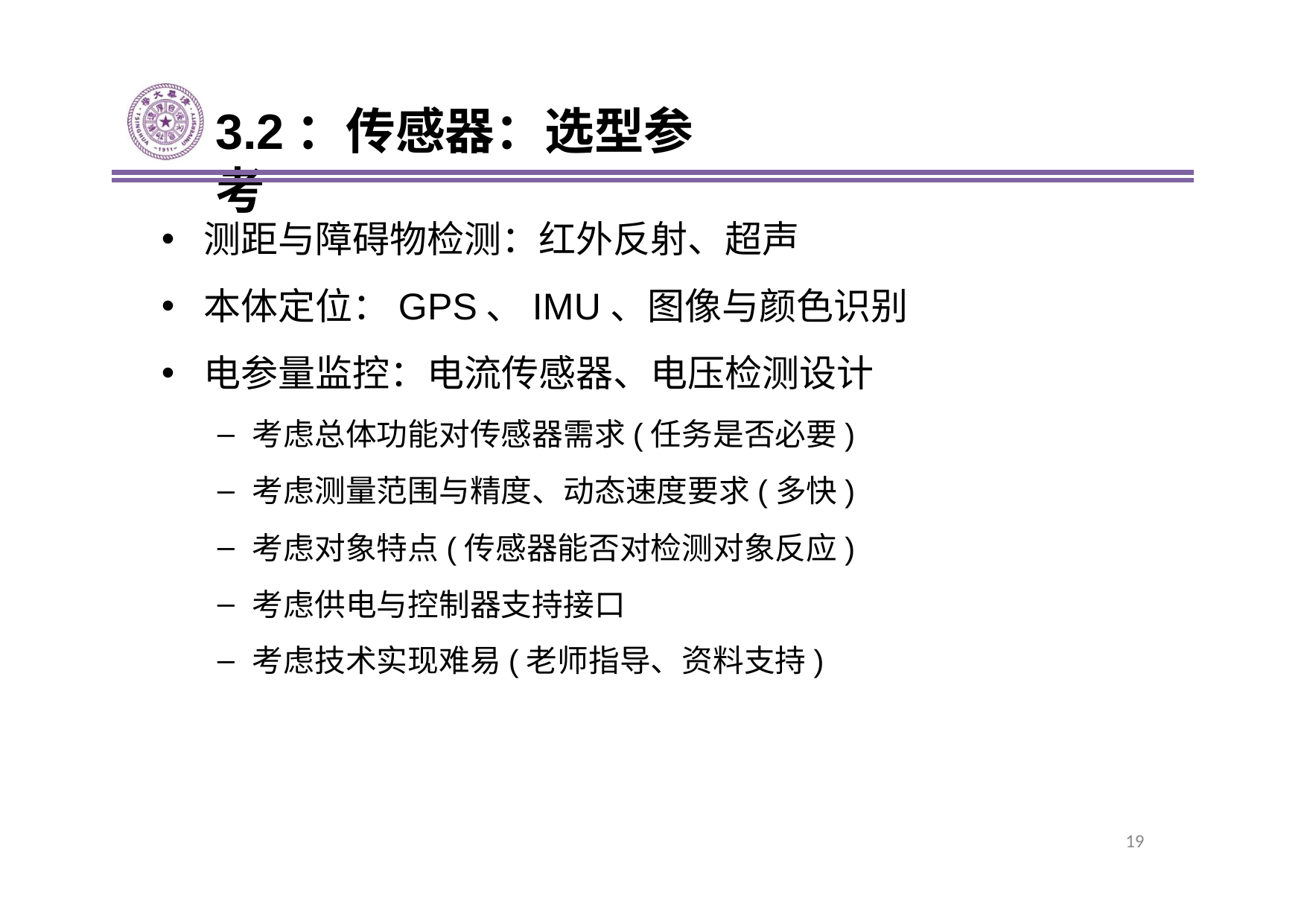

# 3.2：传感器：选型参考

测距与障碍物检测：红外反射、超声
本体定位：GPS、IMU、图像与颜色识别
电参量监控：电流传感器、电压检测设计
考虑总体功能对传感器需求(任务是否必要)
考虑测量范围与精度、动态速度要求(多快)
考虑对象特点(传感器能否对检测对象反应)
考虑供电与控制器支持接口
考虑技术实现难易(老师指导、资料支持)
19